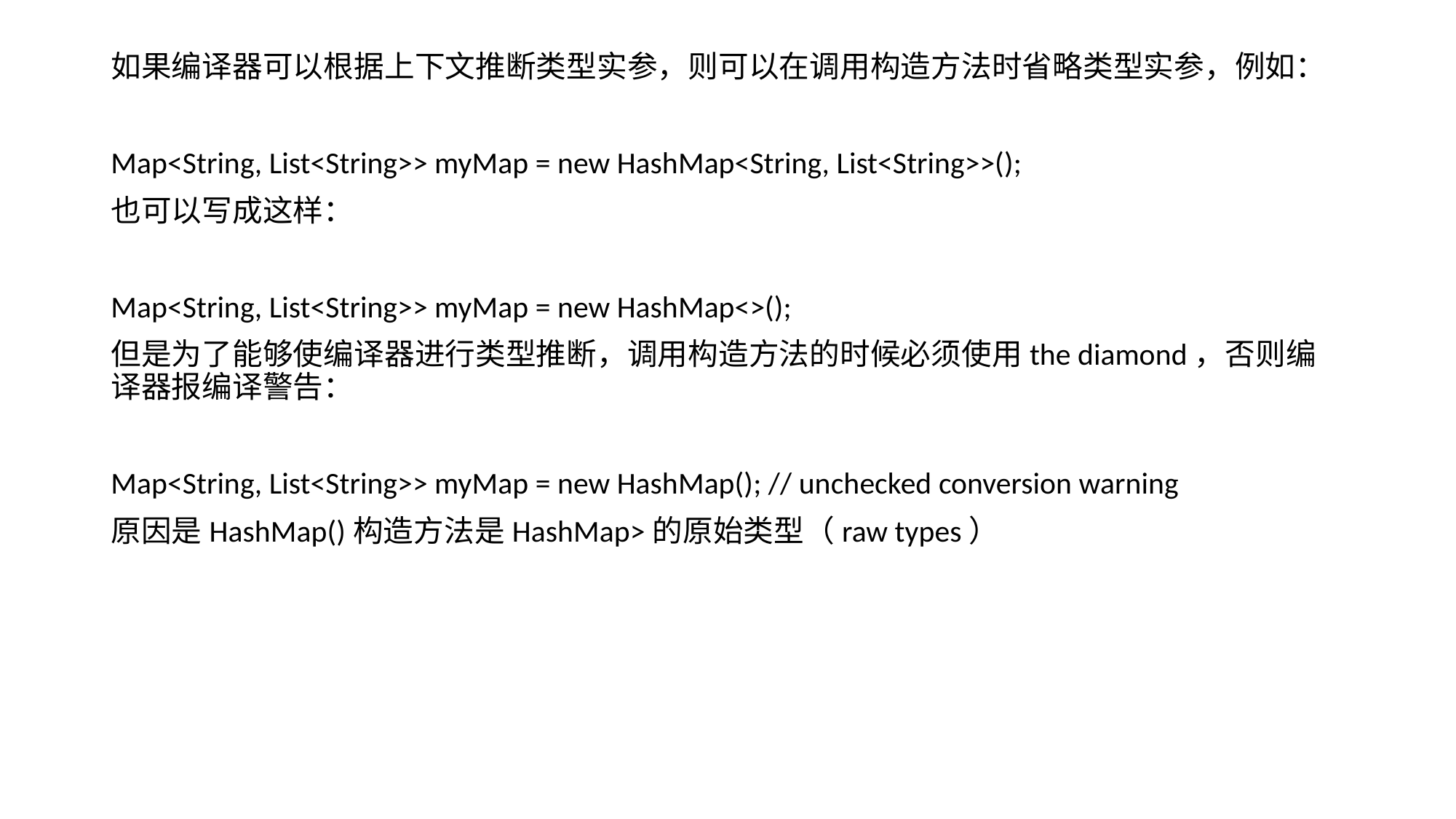

如果编译器可以根据上下文推断类型实参，则可以在调用构造方法时省略类型实参，例如：

Map<String, List<String>> myMap = new HashMap<String, List<String>>();
也可以写成这样：

Map<String, List<String>> myMap = new HashMap<>();
但是为了能够使编译器进行类型推断，调用构造方法的时候必须使用the diamond，否则编译器报编译警告：

Map<String, List<String>> myMap = new HashMap(); // unchecked conversion warning
原因是HashMap()构造方法是HashMap>的原始类型（raw types）